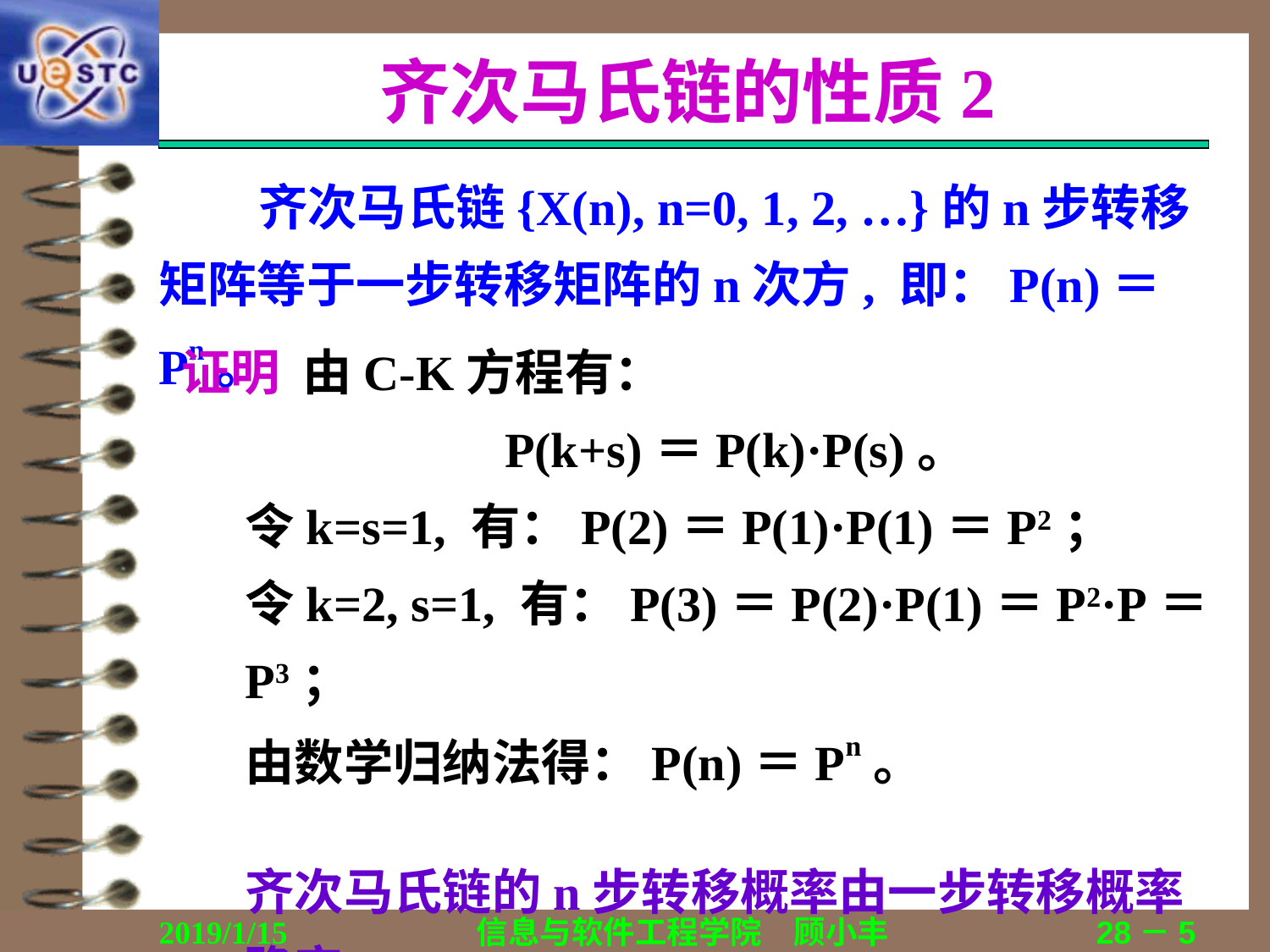

# 齐次马氏链的性质2
齐次马氏链{X(n), n=0, 1, 2, …}的n步转移矩阵等于一步转移矩阵的n次方, 即：P(n)＝Pn。
证明  由C-K方程有：
P(k+s)＝P(k)·P(s)。
令k=s=1, 有：P(2)＝P(1)·P(1)＝P2；
令k=2, s=1, 有：P(3)＝P(2)·P(1)＝P2·P＝P3；
由数学归纳法得：P(n)＝Pn。
齐次马氏链的n步转移概率由一步转移概率确定。
2019/1/15
信息与软件工程学院　顾小丰
28－5